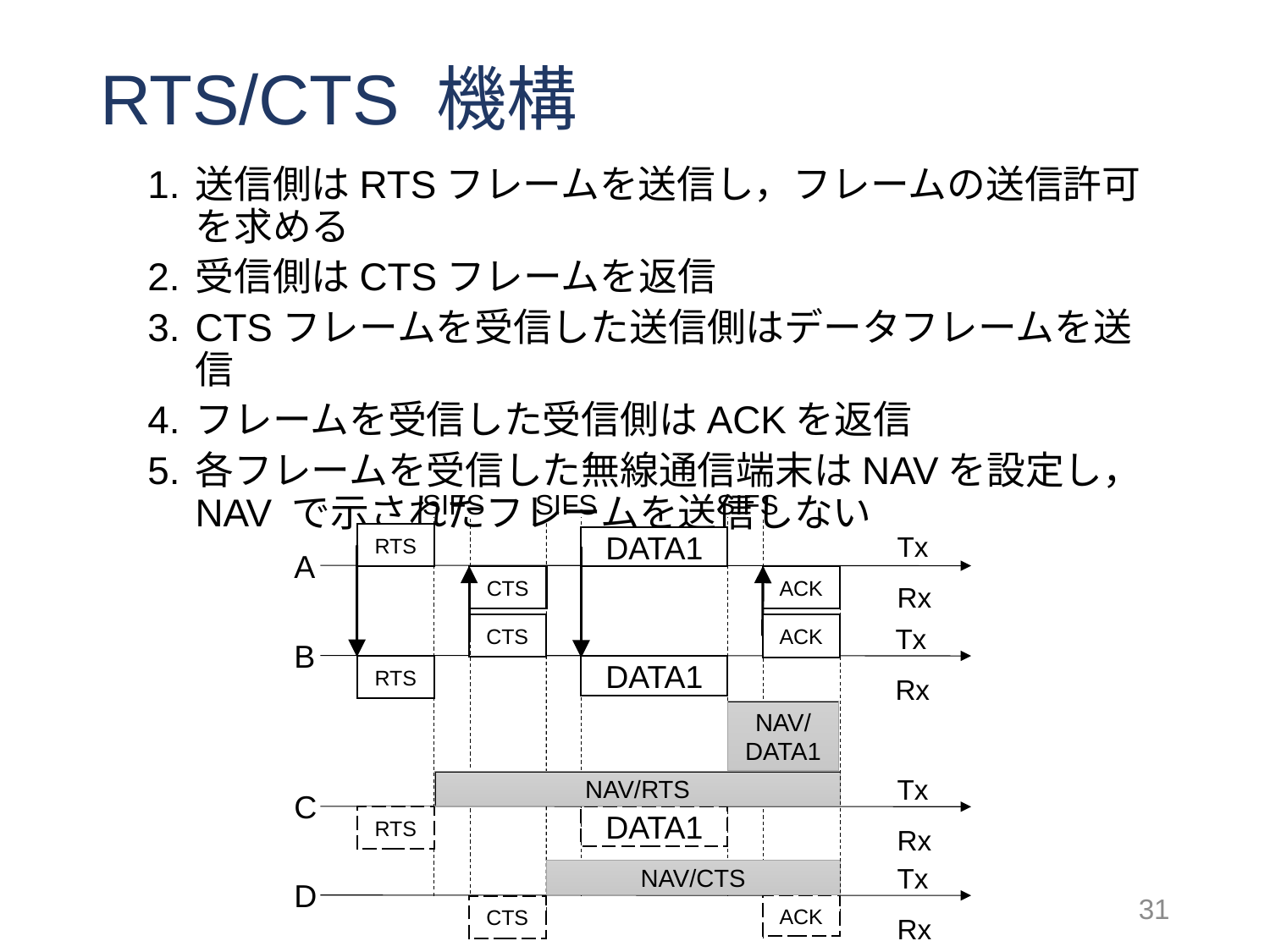

# RTS/CTS 機構
送信側はRTSフレームを送信し，フレームの送信許可を求める
受信側はCTSフレームを返信
CTSフレームを受信した送信側はデータフレームを送信
フレームを受信した受信側はACKを返信
各フレームを受信した無線通信端末はNAVを設定し，
NAV で示されたフレームを送信しない
SIFS
SIFS
SIFS
Tx
Rx
RTS
DATA1
A
ACK
CTS
Tx
Rx
ACK
CTS
B
DATA1
RTS
NAV/
DATA1
Tx
Rx
NAV/RTS
C
RTS
DATA1
Tx
Rx
NAV/CTS
D
31
ACK
CTS